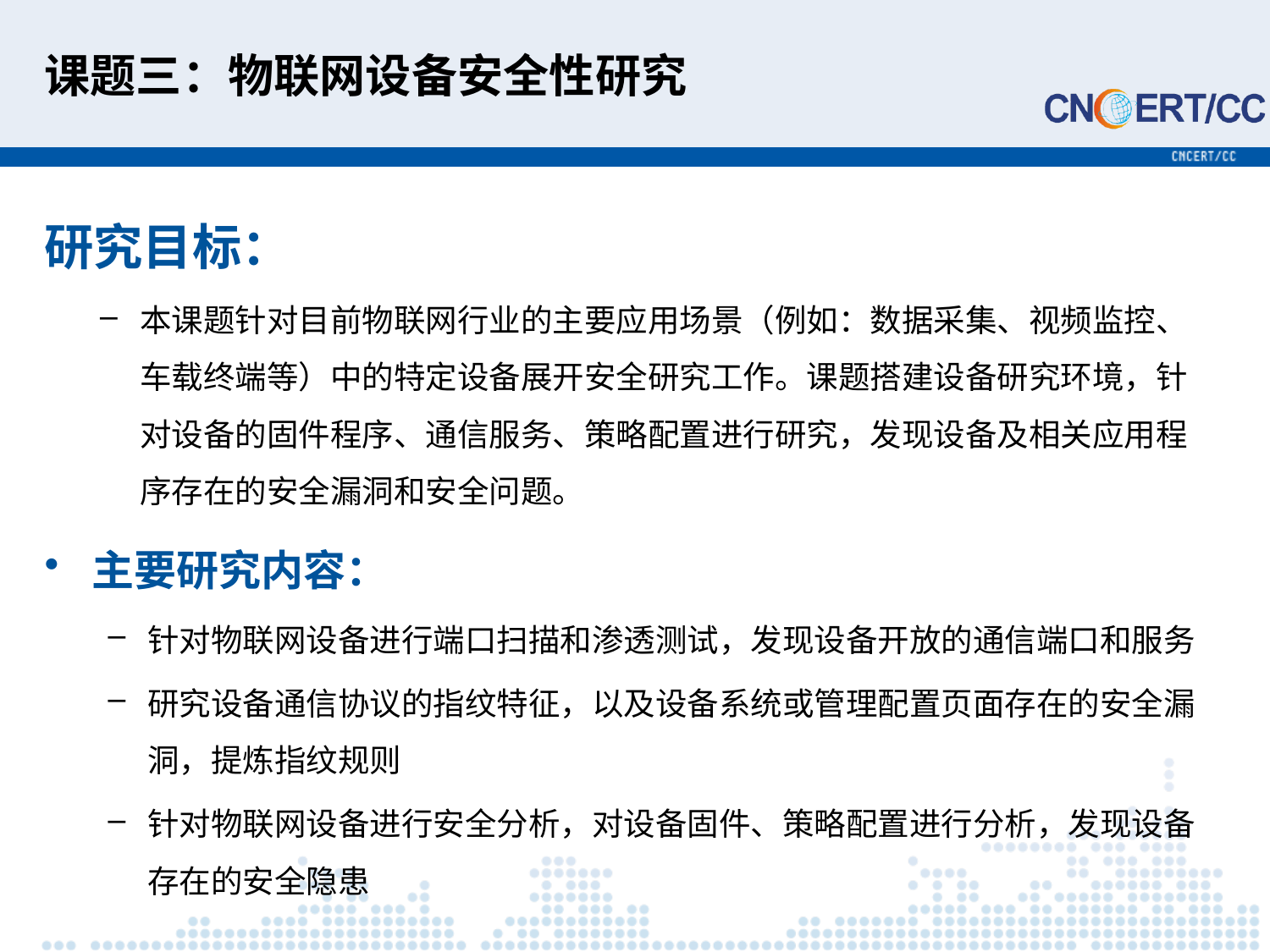

# 课题三：物联网设备安全性研究
研究目标：
本课题针对目前物联网行业的主要应用场景（例如：数据采集、视频监控、车载终端等）中的特定设备展开安全研究工作。课题搭建设备研究环境，针对设备的固件程序、通信服务、策略配置进行研究，发现设备及相关应用程序存在的安全漏洞和安全问题。
主要研究内容：
针对物联网设备进行端口扫描和渗透测试，发现设备开放的通信端口和服务
研究设备通信协议的指纹特征，以及设备系统或管理配置页面存在的安全漏洞，提炼指纹规则
针对物联网设备进行安全分析，对设备固件、策略配置进行分析，发现设备存在的安全隐患